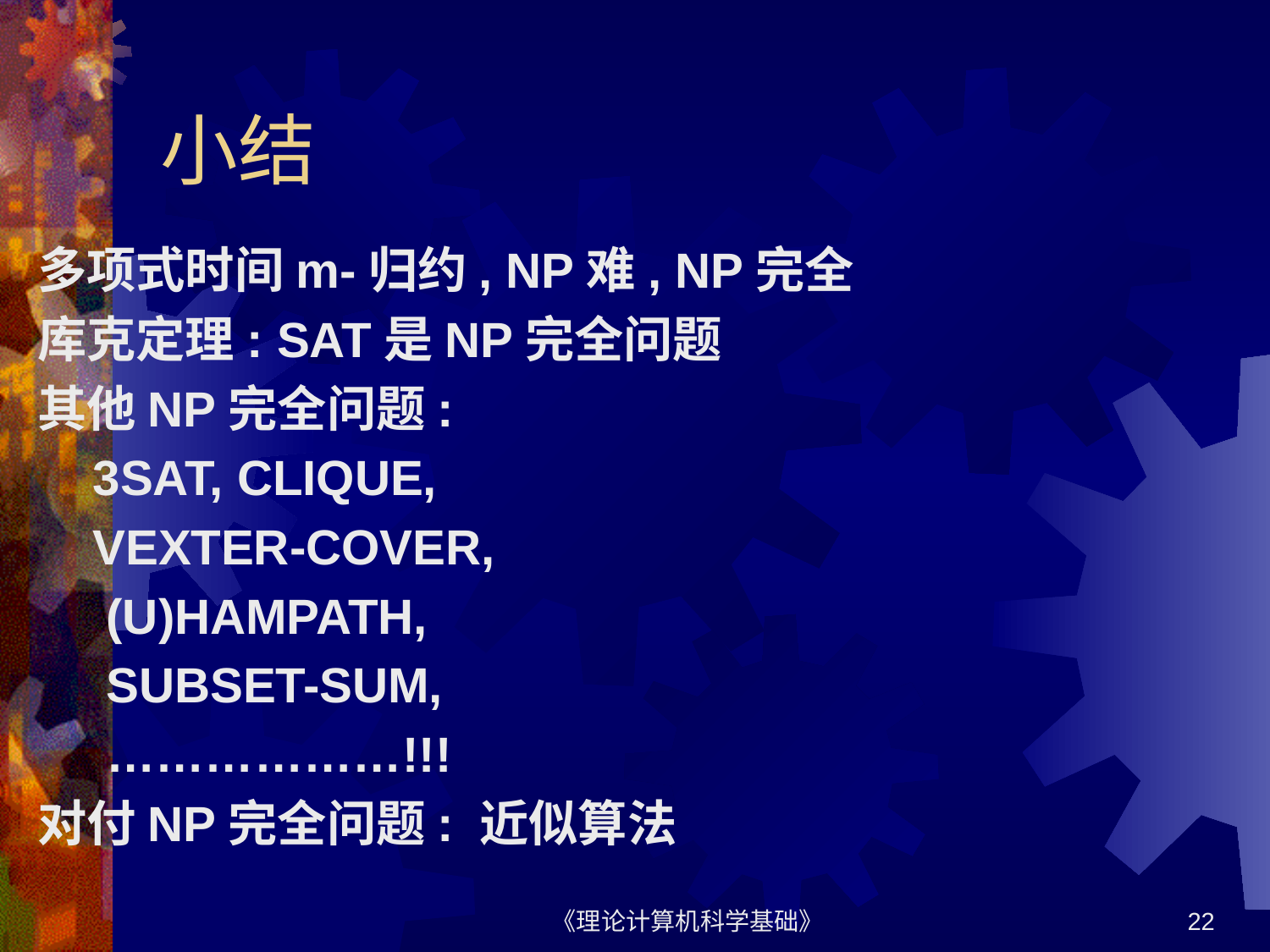

# 小结
多项式时间m-归约, NP难, NP完全
库克定理: SAT是NP完全问题
其他NP完全问题:
    3SAT, CLIQUE,
    VEXTER-COVER,
     (U)HAMPATH,
     SUBSET-SUM,
     ………………!!!
对付NP完全问题: 近似算法
《理论计算机科学基础》
22